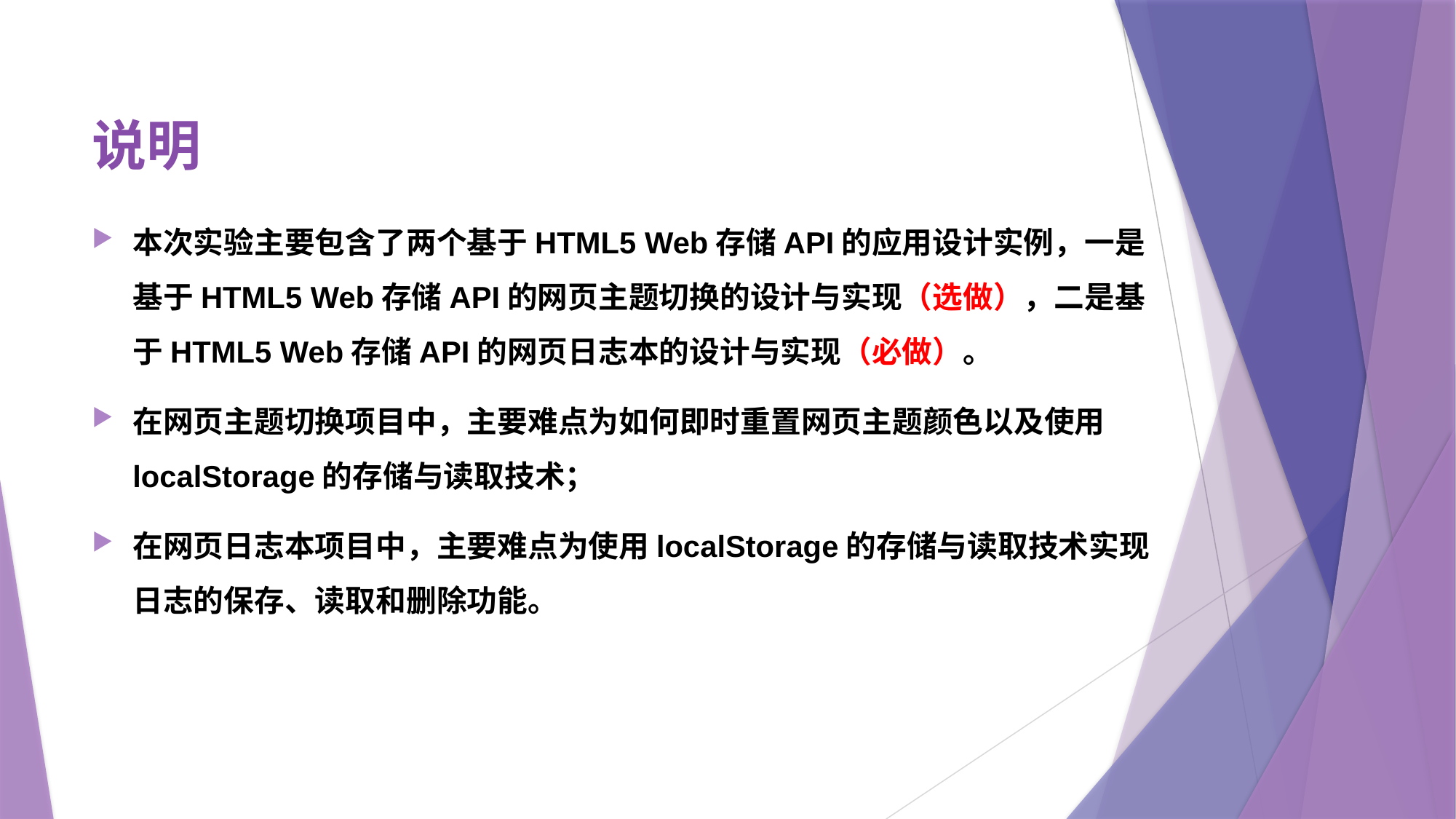

# 说明
本次实验主要包含了两个基于HTML5 Web存储API的应用设计实例，一是基于HTML5 Web存储API的网页主题切换的设计与实现（选做），二是基于HTML5 Web存储API的网页日志本的设计与实现（必做）。
在网页主题切换项目中，主要难点为如何即时重置网页主题颜色以及使用localStorage的存储与读取技术；
在网页日志本项目中，主要难点为使用localStorage的存储与读取技术实现日志的保存、读取和删除功能。